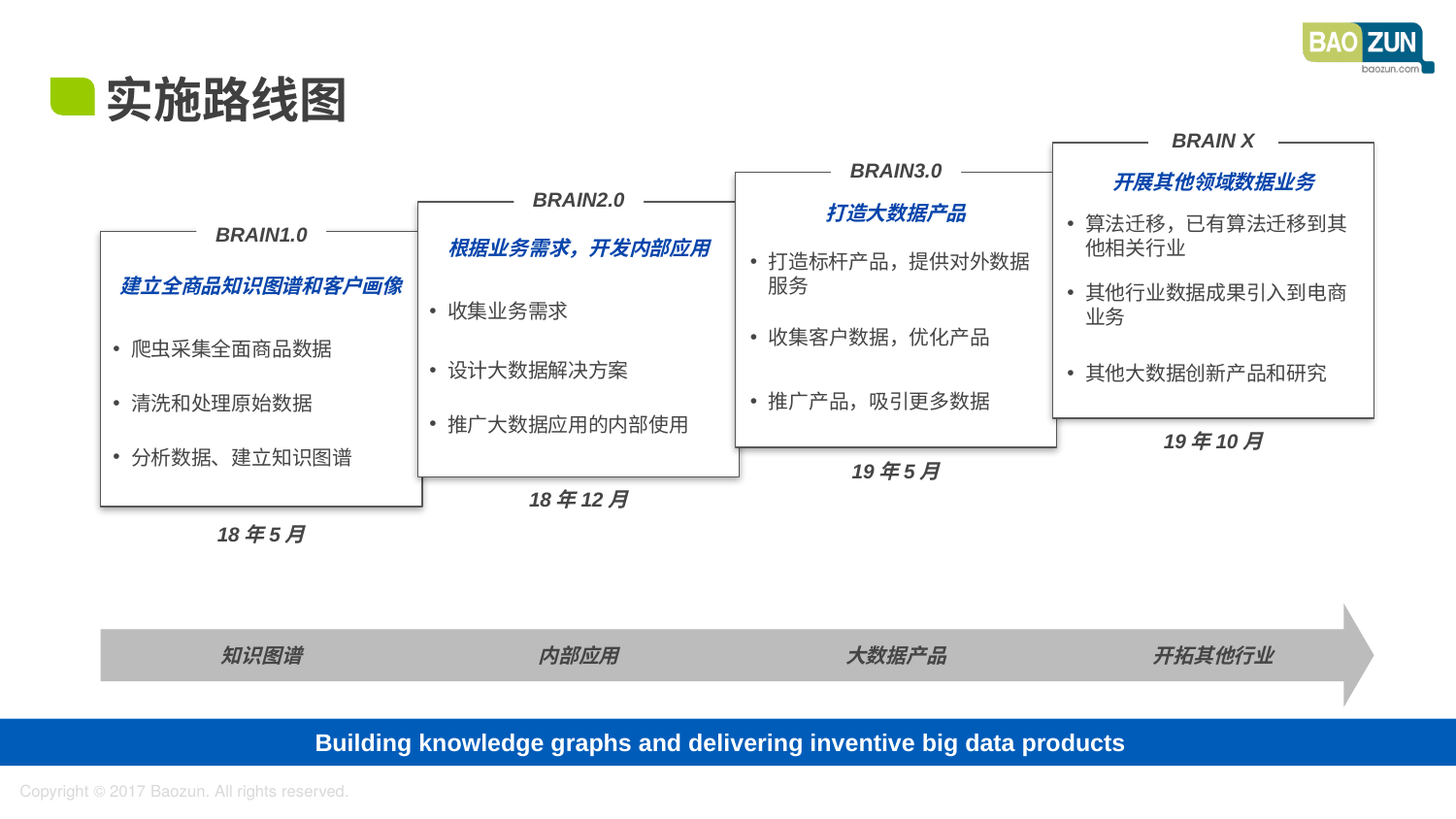

# 实施路线图
BRAIN X

BRAIN3.0
开展其他领域数据业务

BRAIN2.0
打造大数据产品

BRAIN1.0
算法迁移，已有算法迁移到其他相关行业
根据业务需求，开发内部应用

打造标杆产品，提供对外数据服务
建立全商品知识图谱和客户画像
其他行业数据成果引入到电商业务
收集业务需求
收集客户数据，优化产品
爬虫采集全面商品数据
设计大数据解决方案
其他大数据创新产品和研究
推广产品，吸引更多数据
清洗和处理原始数据
推广大数据应用的内部使用
19年10月
分析数据、建立知识图谱
19年5月
18年12月
18年5月

知识图谱
内部应用
大数据产品
开拓其他行业
Building knowledge graphs and delivering inventive big data products